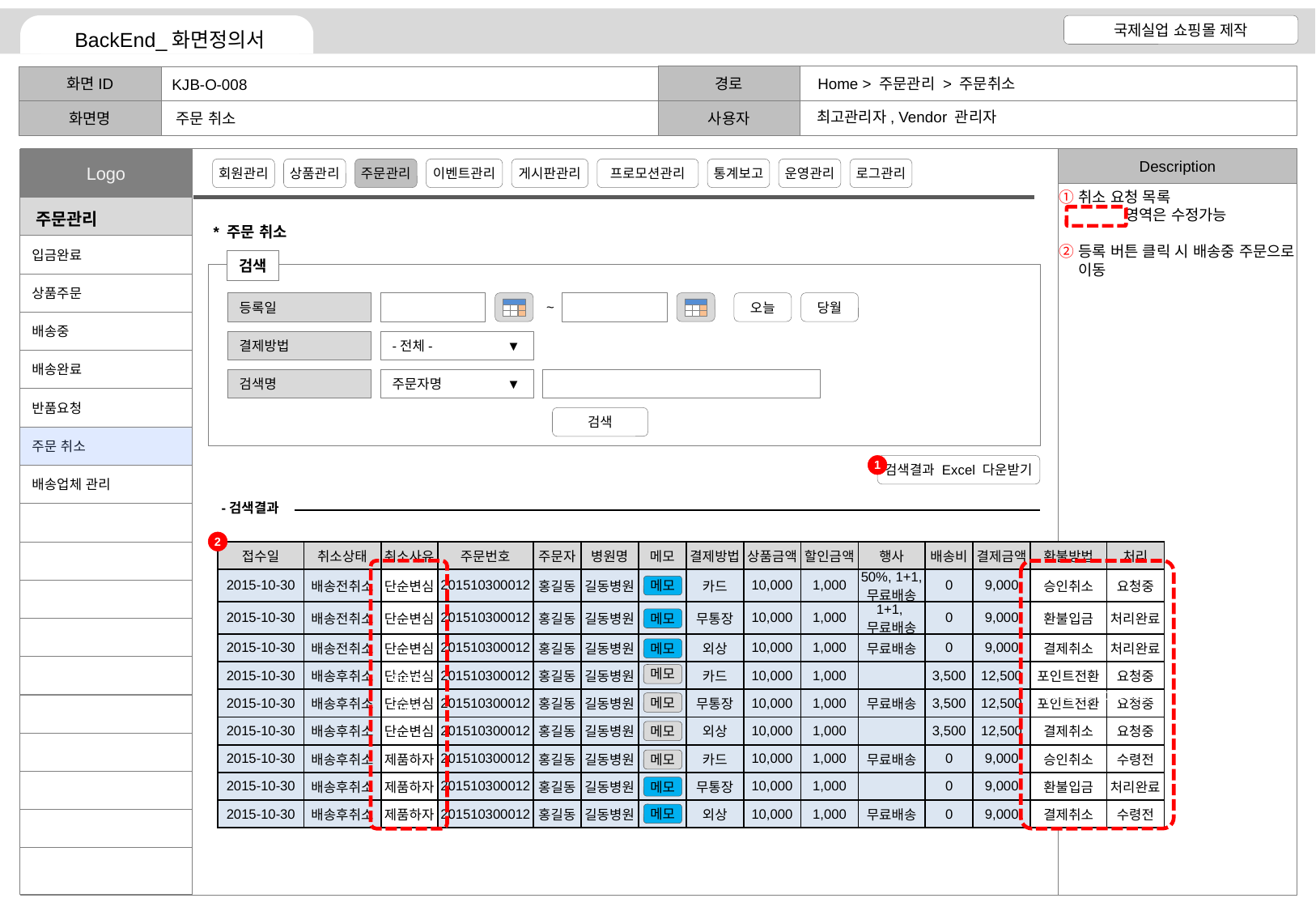

Home > 주문관리 > 주문취소
KJB-O-008
최고관리자, Vendor 관리자
주문 취소
취소 요청 목록
           영역은 수정가능

등록 버튼 클릭 시 배송중 주문으로 이동

* 주문 취소
검색

등록일

~

오늘
당월
결제방법
-전체-
▼
검색명
주문자명
▼

검색

1
검색결과 Excel 다운받기
-검색결과
2
| 접수일 | 취소상태 | 취소사유 | 주문번호 | 주문자 | 병원명 | 메모 | 결제방법 | 상품금액 | 할인금액 | 행사 | 배송비 | 결제금액 | 환불방법 | 처리 |
| --- | --- | --- | --- | --- | --- | --- | --- | --- | --- | --- | --- | --- | --- | --- |
| 2015-10-30 | 배송전취소 | 단순변심 | 201510300012 | 홍길동 | 길동병원 |  | 카드 | 10,000 | 1,000 | 50%, 1+1, 무료배송 | 0 | 9,000 | 승인취소 | 요청중 |
| 2015-10-30 | 배송전취소 | 단순변심 | 201510300012 | 홍길동 | 길동병원 |  | 무통장 | 10,000 | 1,000 | 1+1, 무료배송 | 0 | 9,000 | 환불입금 | 처리완료 |
| 2015-10-30 | 배송전취소 | 단순변심 | 201510300012 | 홍길동 | 길동병원 |  | 외상 | 10,000 | 1,000 | 무료배송 | 0 | 9,000 | 결제취소 | 처리완료 |
| 2015-10-30 | 배송후취소 | 단순변심 | 201510300012 | 홍길동 | 길동병원 |  | 카드 | 10,000 | 1,000 |  | 3,500 | 12,500 | 포인트전환 | 요청중 |
| 2015-10-30 | 배송후취소 | 단순변심 | 201510300012 | 홍길동 | 길동병원 |  | 무통장 | 10,000 | 1,000 | 무료배송 | 3,500 | 12,500 | 포인트전환 | 요청중 |
| 2015-10-30 | 배송후취소 | 단순변심 | 201510300012 | 홍길동 | 길동병원 |  | 외상 | 10,000 | 1,000 |  | 3,500 | 12,500 | 결제취소 | 요청중 |
| 2015-10-30 | 배송후취소 | 제품하자 | 201510300012 | 홍길동 | 길동병원 |  | 카드 | 10,000 | 1,000 | 무료배송 | 0 | 9,000 | 승인취소 | 수령전 |
| 2015-10-30 | 배송후취소 | 제품하자 | 201510300012 | 홍길동 | 길동병원 |  | 무통장 | 10,000 | 1,000 |  | 0 | 9,000 | 환불입금 | 처리완료 |
| 2015-10-30 | 배송후취소 | 제품하자 | 201510300012 | 홍길동 | 길동병원 |  | 외상 | 10,000 | 1,000 | 무료배송 | 0 | 9,000 | 결제취소 | 수령전 |
2015-10-31 10:20
2015-10-31 10:20
메모
메모
메모
메모
메모
메모
메모
메모
메모